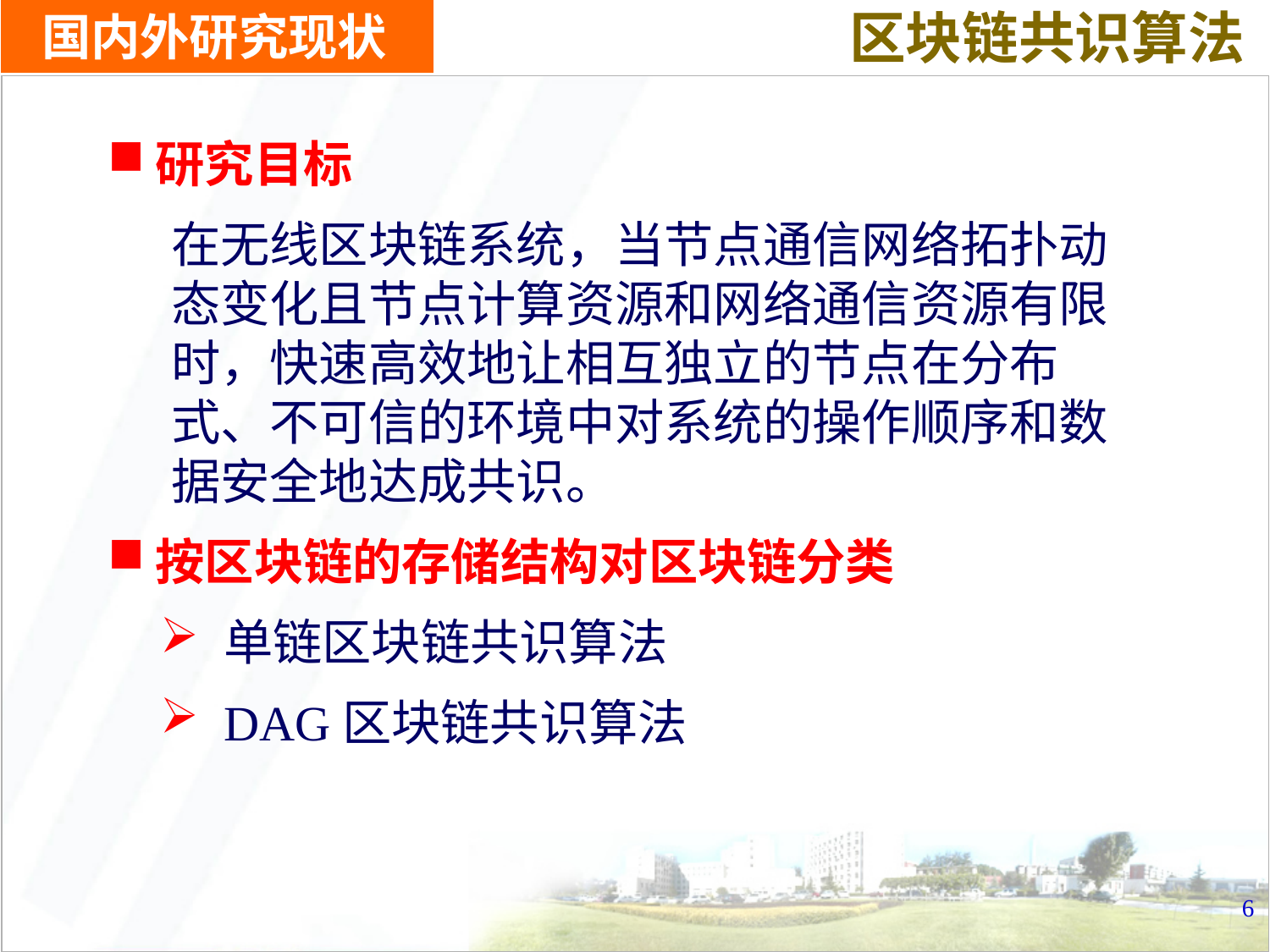

区块链共识算法
# 国内外研究现状

研究目标
在无线区块链系统，当节点通信网络拓扑动态变化且节点计算资源和网络通信资源有限时，快速高效地让相互独立的节点在分布式、不可信的环境中对系统的操作顺序和数据安全地达成共识。
按区块链的存储结构对区块链分类
单链区块链共识算法
DAG区块链共识算法
6